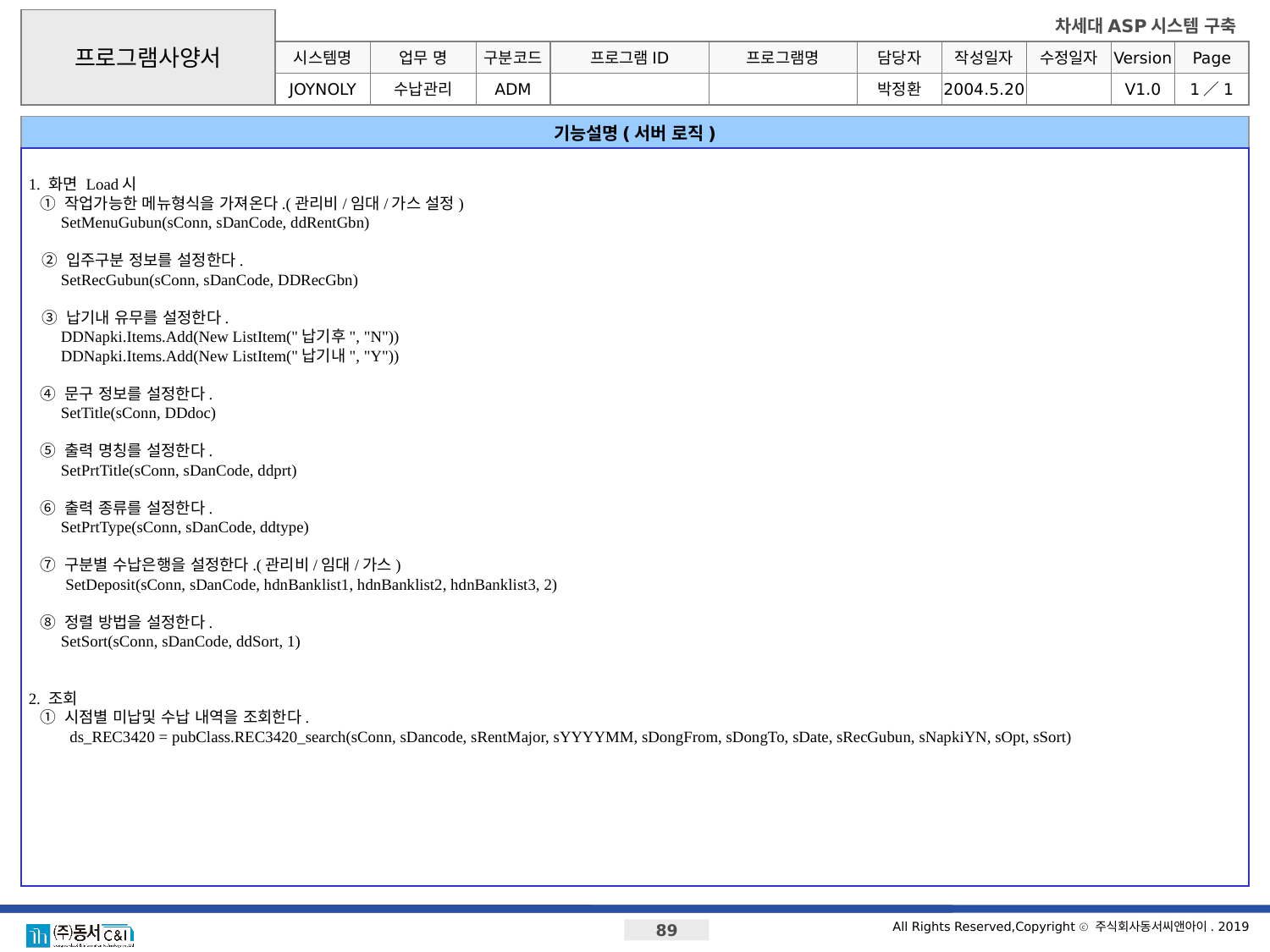

프로그램사양서
시스템명
업무 명
구분코드
프로그램ID
프로그램명
JOYNOLY
기능설명(서버 로직)
1. 화면 Load시
	① 작업가능한 메뉴형식을 가져온다.(관리비/임대/가스 설정)
        SetMenuGubun(sConn, sDanCode, ddRentGbn)

   ② 입주구분 정보를 설정한다.
        SetRecGubun(sConn, sDanCode, DDRecGbn)

   ③ 납기내 유무를 설정한다.
        DDNapki.Items.Add(New ListItem("납기후", "N"))
        DDNapki.Items.Add(New ListItem("납기내", "Y"))

	④ 문구 정보를 설정한다.
        SetTitle(sConn, DDdoc)

	⑤ 출력 명칭를 설정한다.
        SetPrtTitle(sConn, sDanCode, ddprt)

	⑥ 출력 종류를 설정한다.
        SetPrtType(sConn, sDanCode, ddtype)

	⑦ 구분별 수납은행을 설정한다.(관리비/임대/가스)
		SetDeposit(sConn, sDanCode, hdnBanklist1, hdnBanklist2, hdnBanklist3, 2)

	⑧ 정렬 방법을 설정한다.
        SetSort(sConn, sDanCode, ddSort, 1)

2. 조회
	① 시점별 미납및 수납 내역을 조회한다.
  		 ds_REC3420 = pubClass.REC3420_search(sConn, sDancode, sRentMajor, sYYYYMM, sDongFrom, sDongTo, sDate, sRecGubun, sNapkiYN, sOpt, sSort)